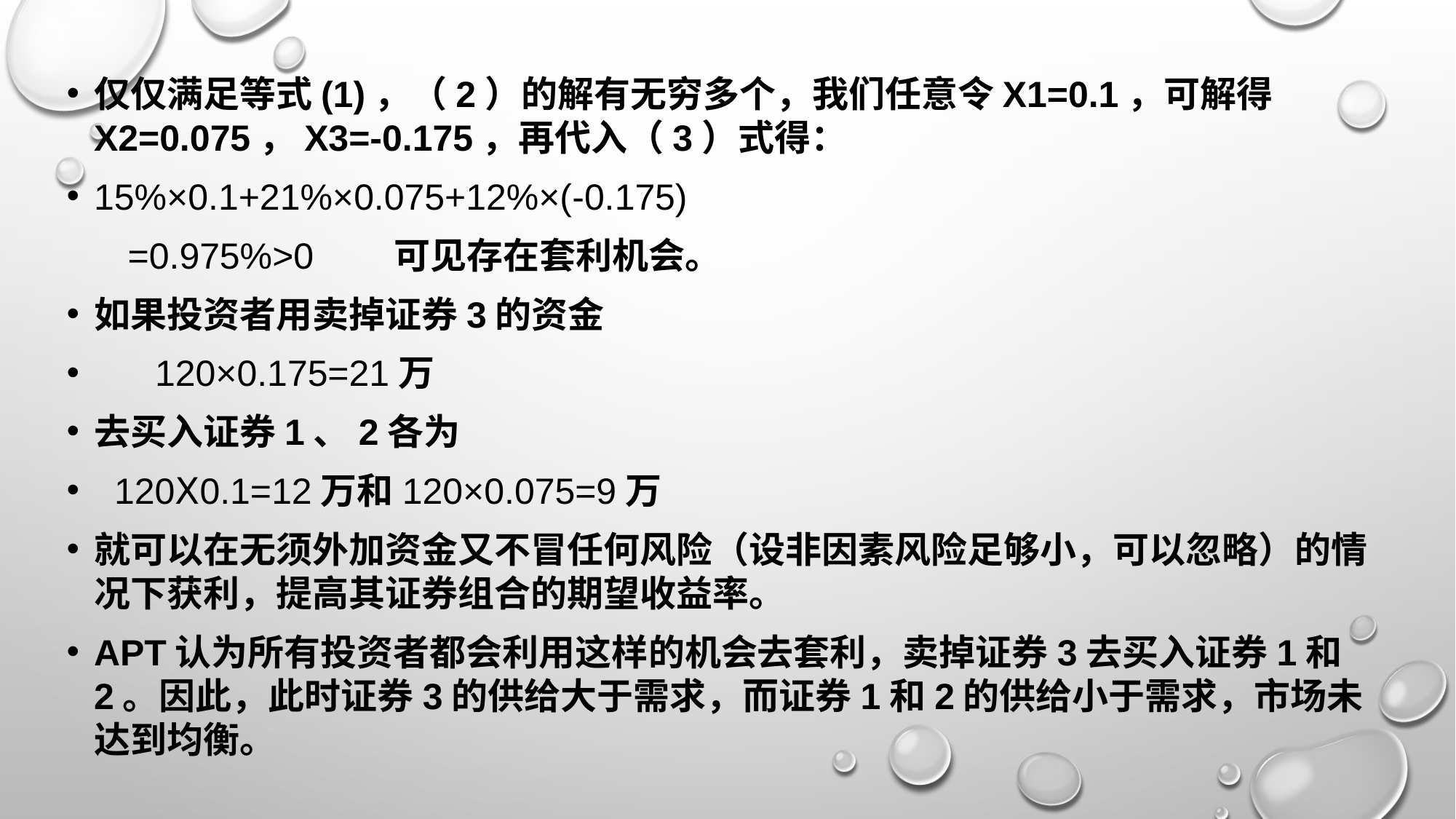

仅仅满足等式(1)，（2）的解有无穷多个，我们任意令X1=0.1，可解得X2=0.075，X3=-0.175，再代入（3）式得：
15%×0.1+21%×0.075+12%×(-0.175)
      =0.975%>0       可见存在套利机会。
如果投资者用卖掉证券3的资金
      120×0.175=21万
去买入证券1、2各为
  120ⅹ0.1=12万和120×0.075=9万
就可以在无须外加资金又不冒任何风险（设非因素风险足够小，可以忽略）的情况下获利，提高其证券组合的期望收益率。
APT认为所有投资者都会利用这样的机会去套利，卖掉证券3去买入证券1和2。因此，此时证券3的供给大于需求，而证券1和2的供给小于需求，市场未达到均衡。